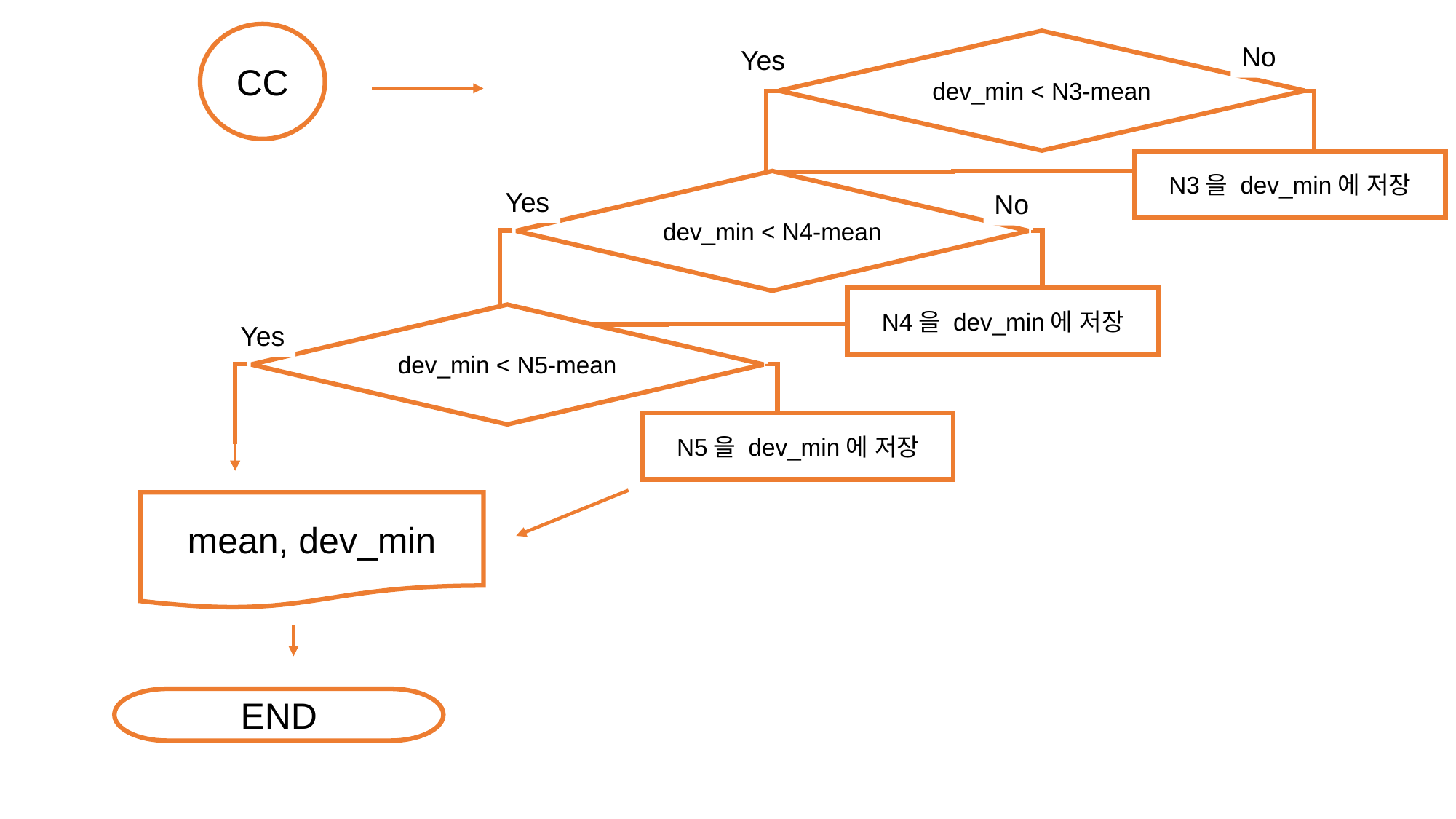

CC
dev_min < N3-mean
No
Yes
N3을 dev_min에 저장
dev_min < N4-mean
Yes
No
N4을 dev_min에 저장
dev_min < N5-mean
Yes
N5을 dev_min에 저장
mean, dev_min
END